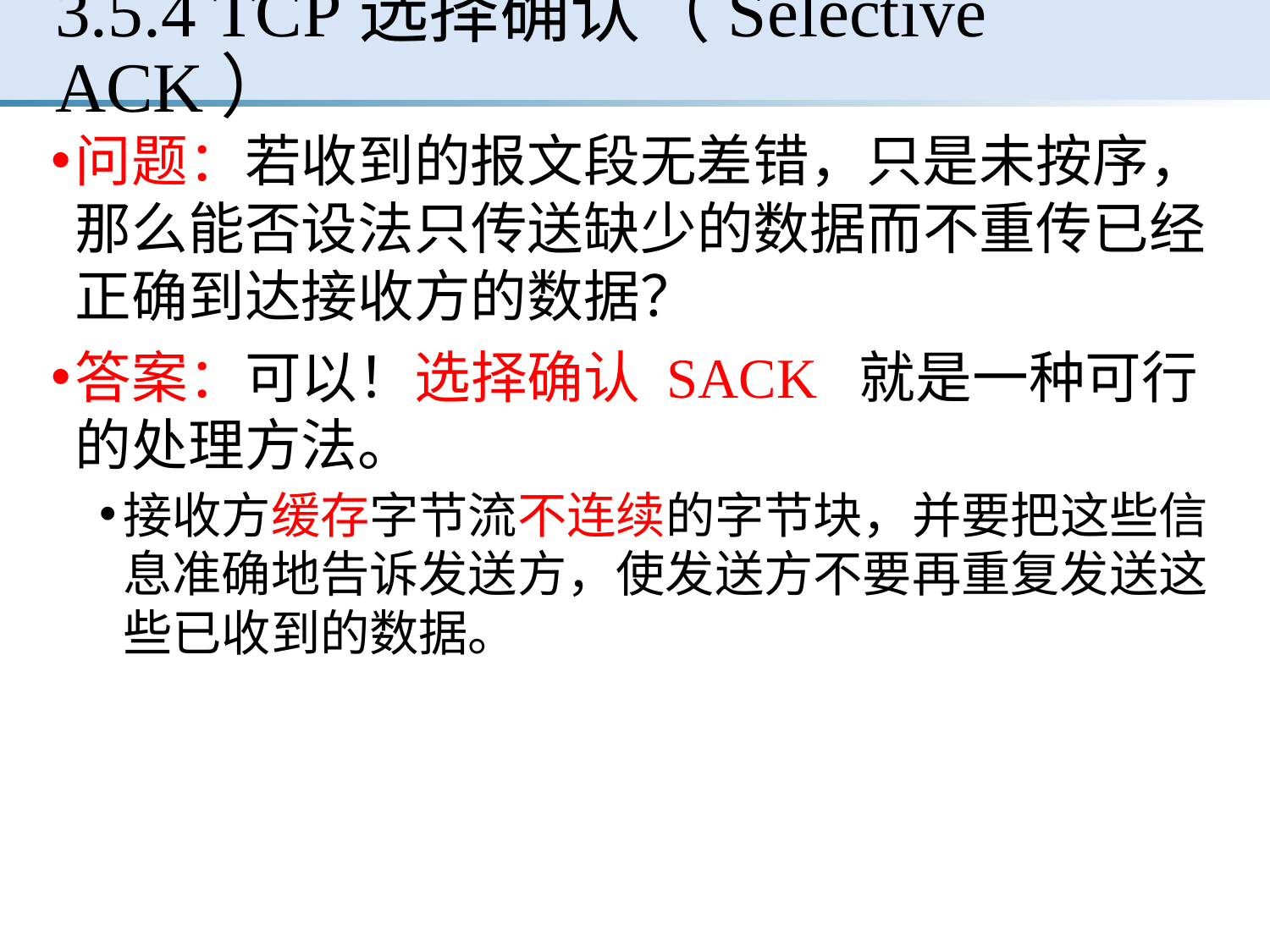

# 3.5.4 TCP选择确认（Selective ACK）
问题：若收到的报文段无差错，只是未按序，那么能否设法只传送缺少的数据而不重传已经正确到达接收方的数据？
答案：可以！选择确认 SACK  就是一种可行的处理方法。
接收方缓存字节流不连续的字节块，并要把这些信息准确地告诉发送方，使发送方不要再重复发送这些已收到的数据。